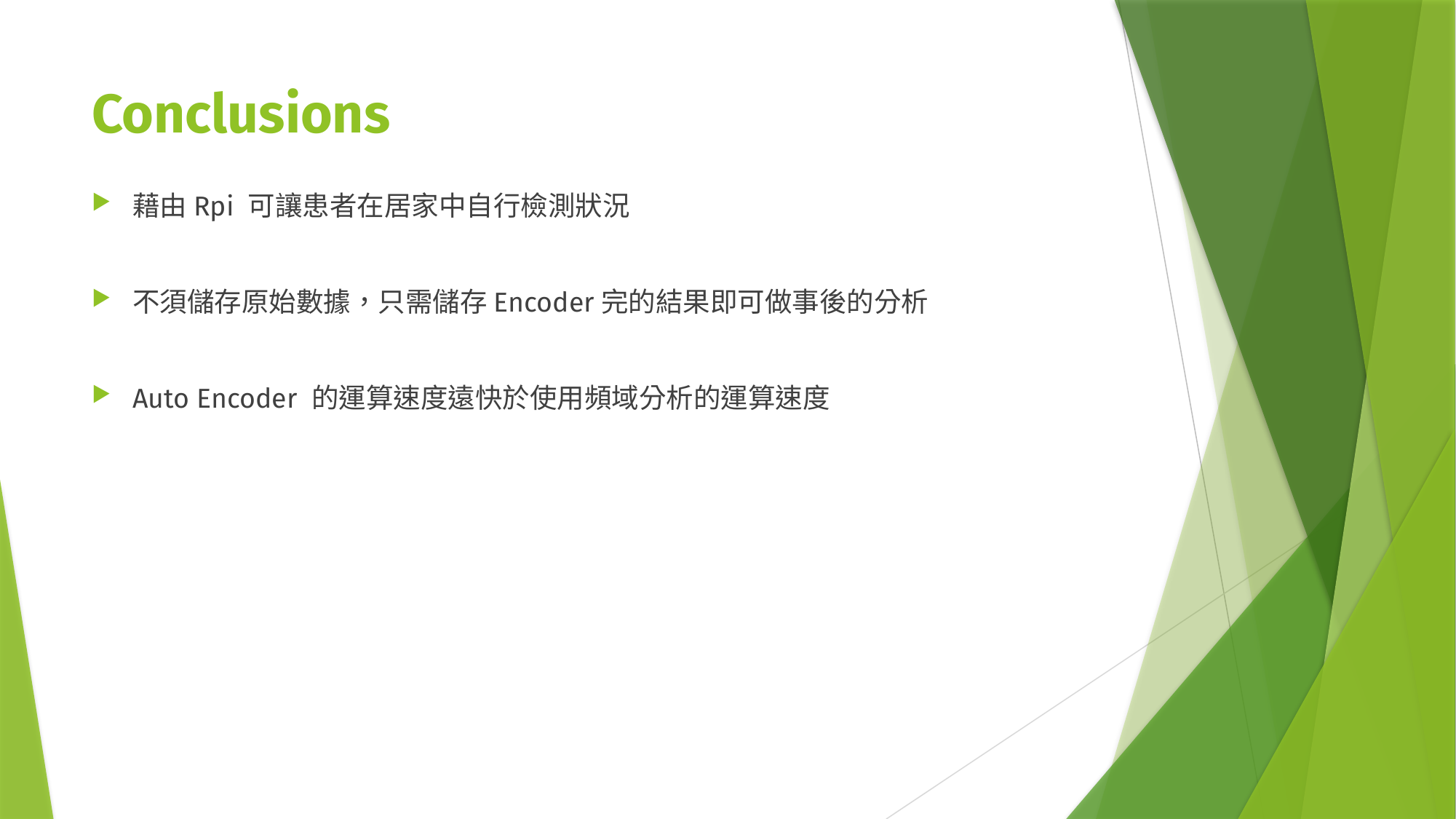

# Conclusions
藉由Rpi 可讓患者在居家中自行檢測狀況

不須儲存原始數據，只需儲存Encoder完的結果即可做事後的分析

Auto Encoder 的運算速度遠快於使用頻域分析的運算速度